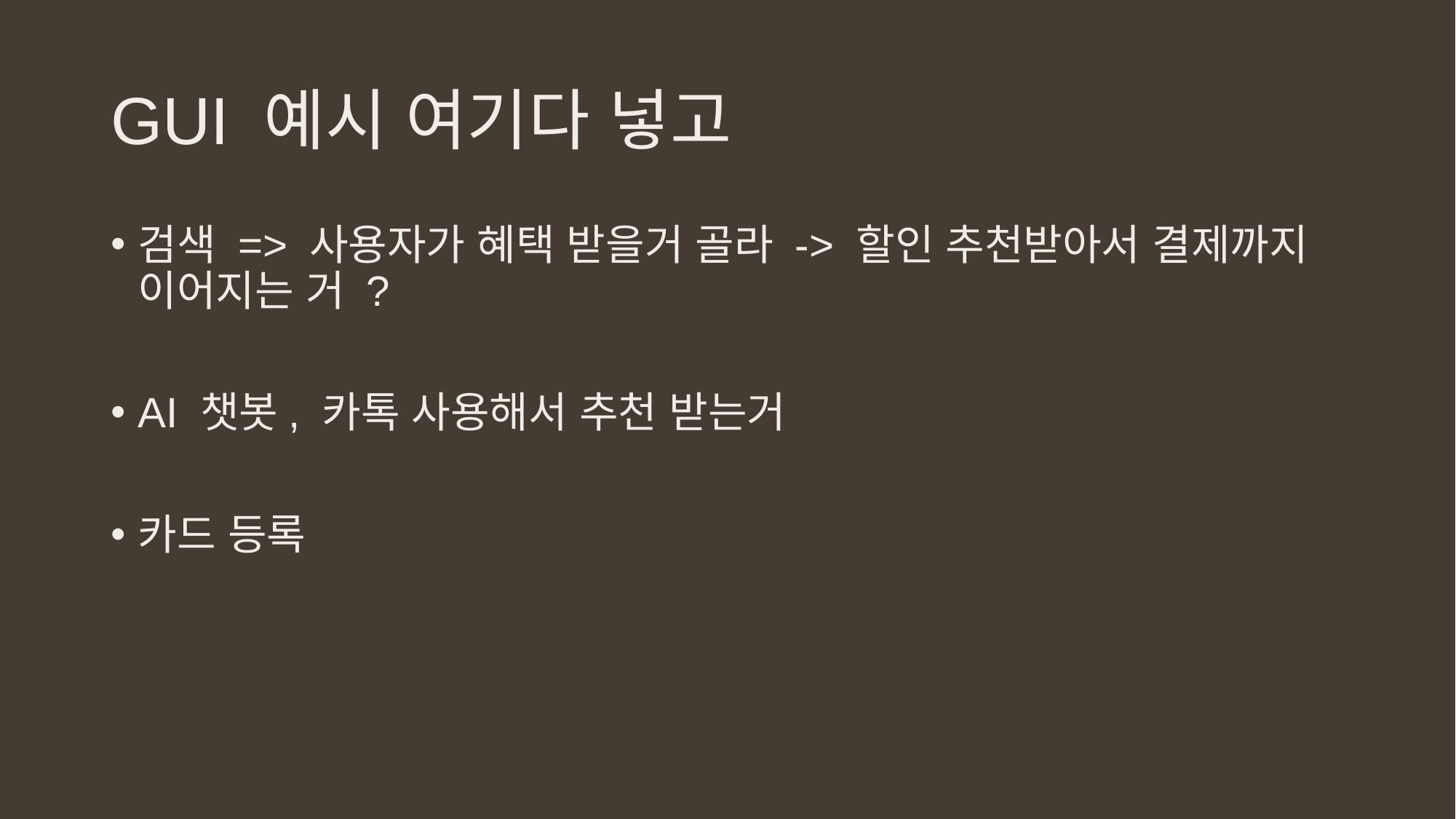

# GUI 예시 여기다 넣고
검색 => 사용자가 혜택 받을거 골라 -> 할인 추천받아서 결제까지 이어지는 거 ?

AI 챗봇, 카톡 사용해서 추천 받는거

카드 등록